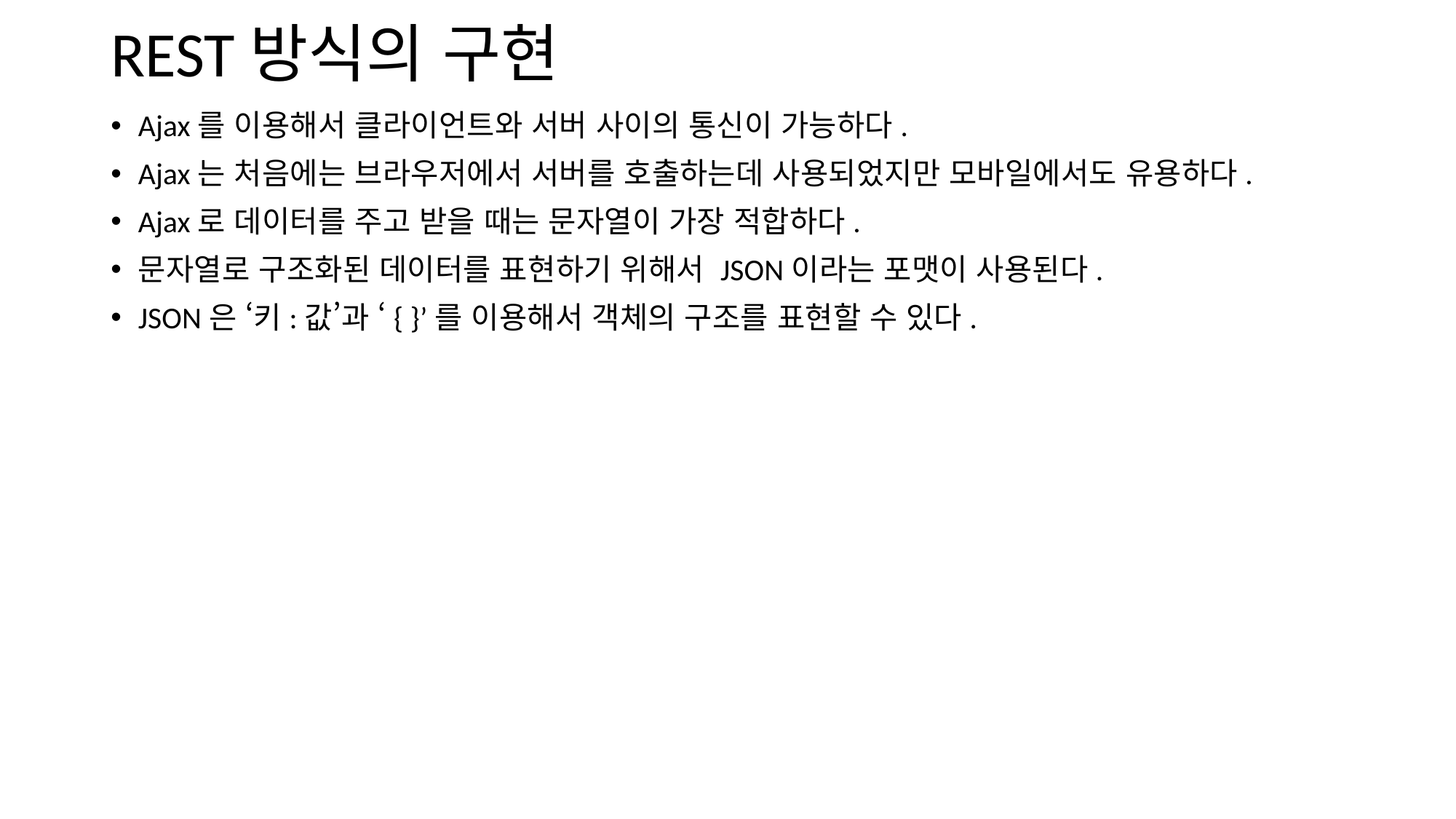

# REST방식의 구현
Ajax를 이용해서 클라이언트와 서버 사이의 통신이 가능하다.
Ajax는 처음에는 브라우저에서 서버를 호출하는데 사용되었지만 모바일에서도 유용하다.
Ajax로 데이터를 주고 받을 때는 문자열이 가장 적합하다.
문자열로 구조화된 데이터를 표현하기 위해서 JSON이라는 포맷이 사용된다.
JSON은 ‘키:값’과 ‘{ }’를 이용해서 객체의 구조를 표현할 수 있다.